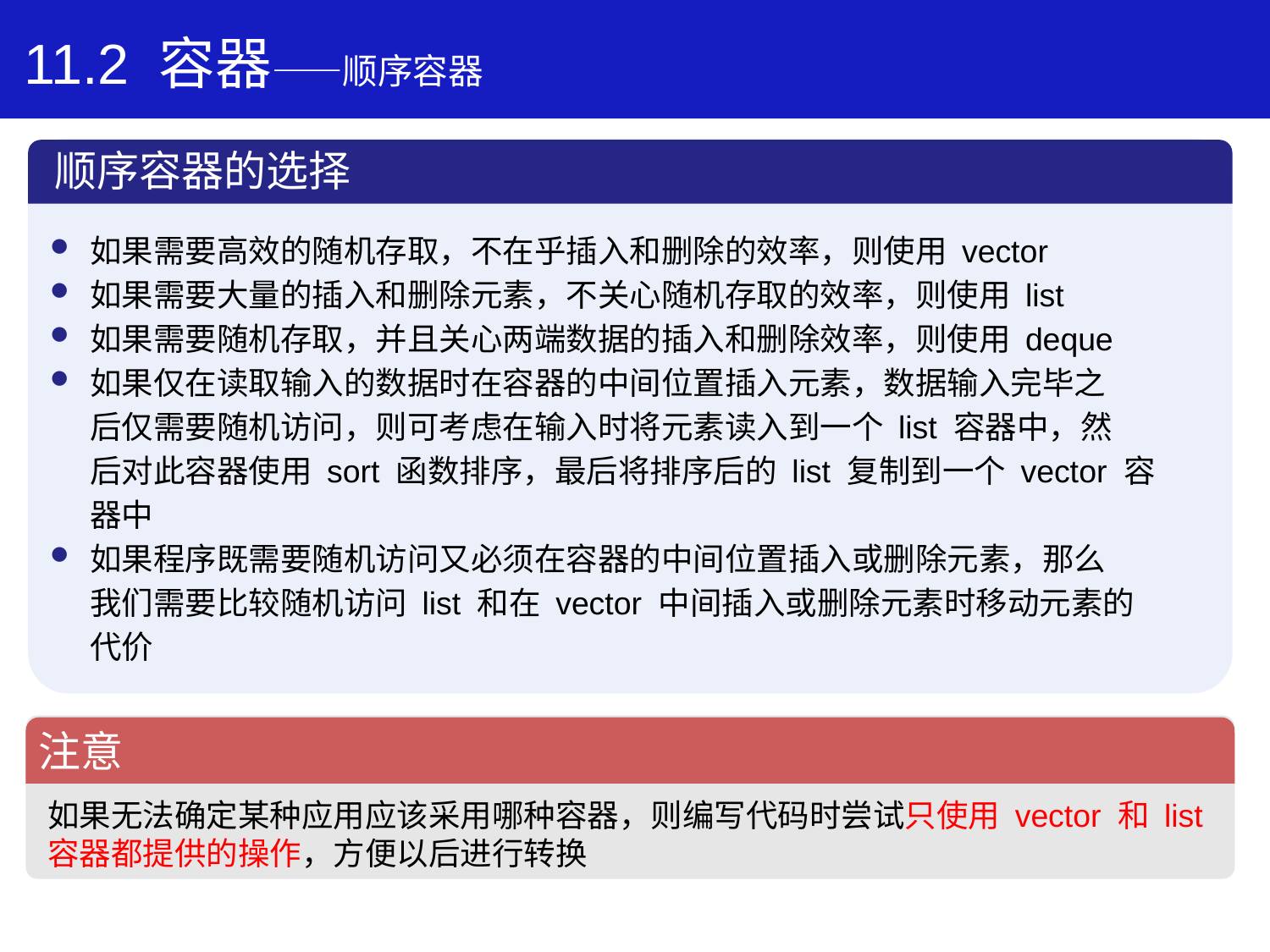

11.2 容器——顺序容器
顺序容器的选择

如果需要高效的随机存取，不在乎插入和删除的效率，则使用 vector
如果需要大量的插入和删除元素，不关心随机存取的效率，则使用 list
如果需要随机存取，并且关心两端数据的插入和删除效率，则使用 deque
如果仅在读取输入的数据时在容器的中间位置插入元素，数据输入完毕之
后仅需要随机访问，则可考虑在输入时将元素读入到一个 list 容器中，然
后对此容器使用 sort 函数排序，最后将排序后的 list 复制到一个 vector 容
器中
如果程序既需要随机访问又必须在容器的中间位置插入或删除元素，那么
我们需要比较随机访问 list 和在 vector 中间插入或删除元素时移动元素的
代价

注意
如果无法确定某种应用应该采用哪种容器，则编写代码时尝试只使用 vector 和 list 容器都提供的操作，方便以后进行转换
29